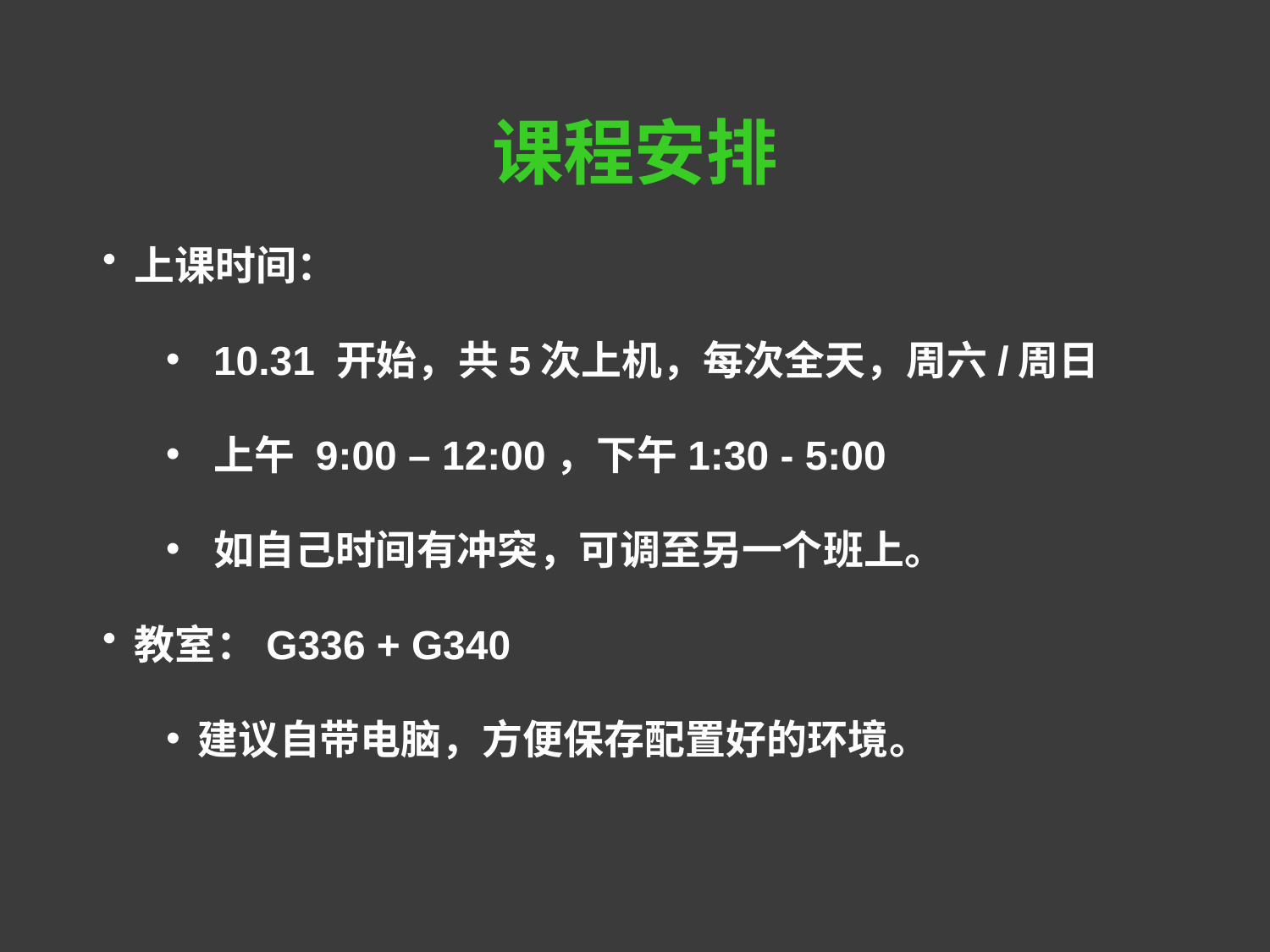

课程安排
上课时间：
10.31 开始，共5次上机，每次全天，周六/周日
上午 9:00 – 12:00，下午1:30 - 5:00
如自己时间有冲突，可调至另一个班上。
教室：G336 + G340
建议自带电脑，方便保存配置好的环境。